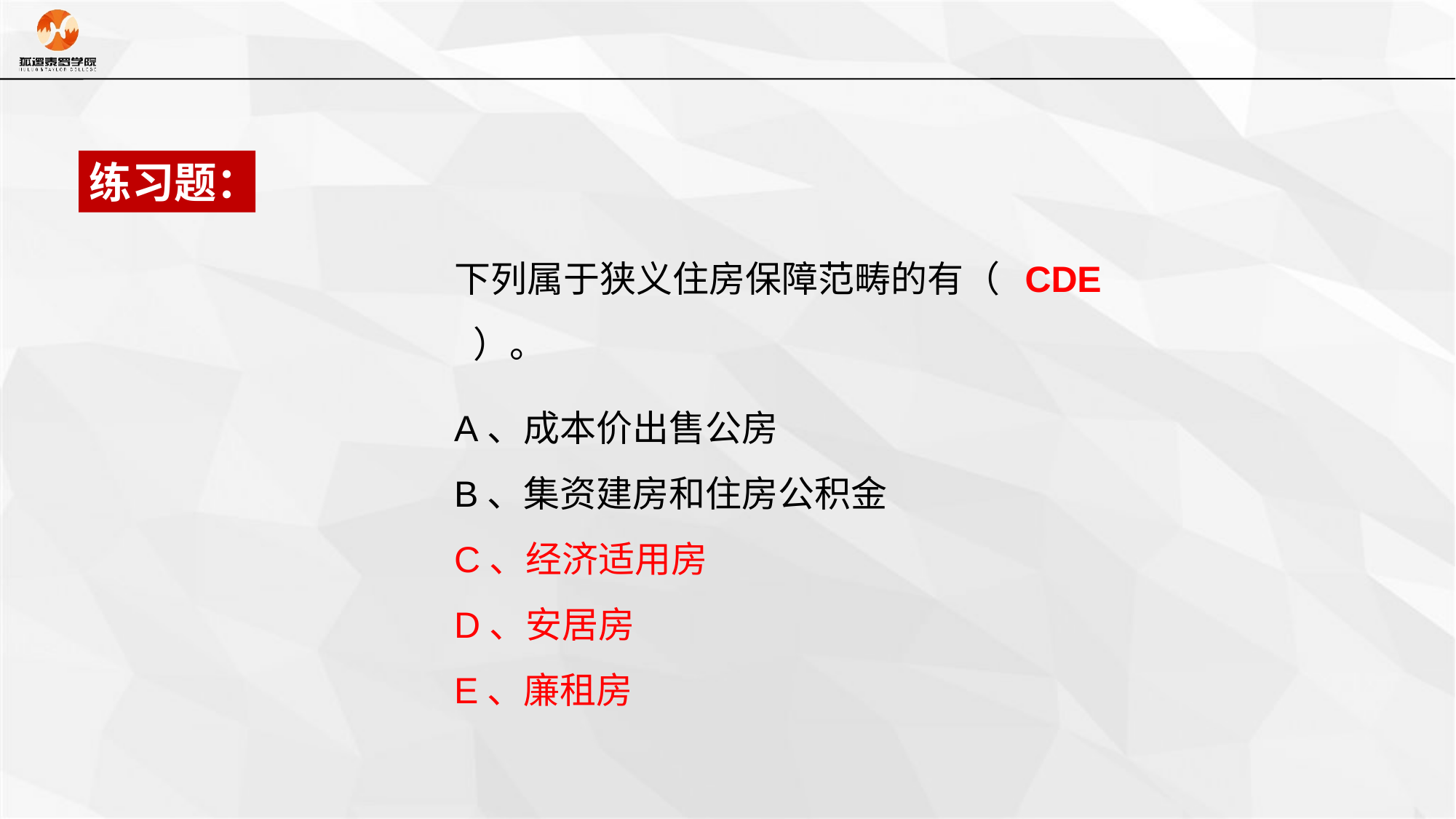

练习题：
下列属于狭义住房保障范畴的有（  CDE  ）。
A、成本价出售公房
B、集资建房和住房公积金
C、经济适用房
D、安居房
E、廉租房